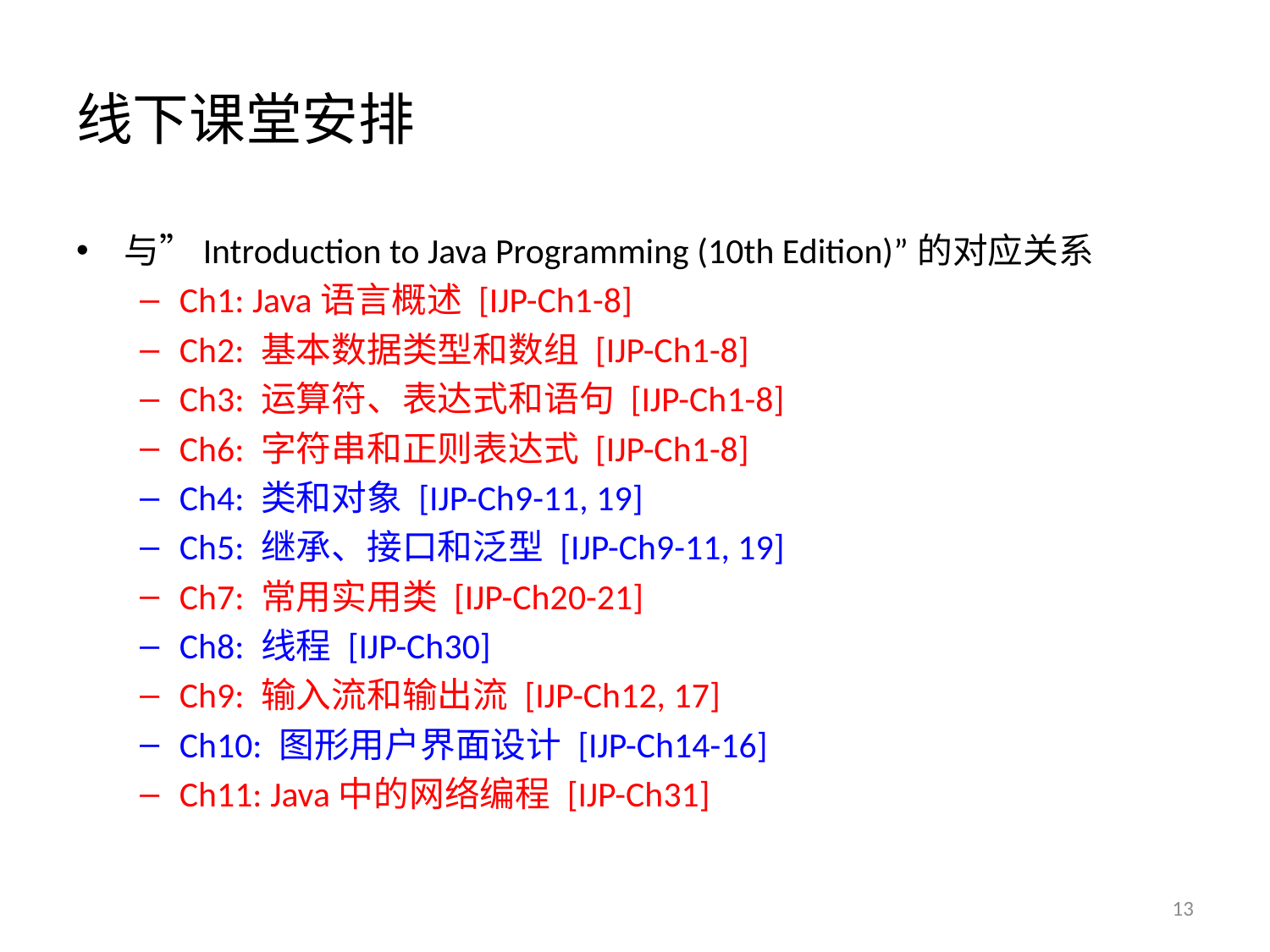

# 线下课堂安排
与”Introduction to Java Programming (10th Edition)”的对应关系
Ch1: Java语言概述 [IJP-Ch1-8]
Ch2: 基本数据类型和数组 [IJP-Ch1-8]
Ch3: 运算符、表达式和语句 [IJP-Ch1-8]
Ch6: 字符串和正则表达式 [IJP-Ch1-8]
Ch4: 类和对象 [IJP-Ch9-11, 19]
Ch5: 继承、接口和泛型 [IJP-Ch9-11, 19]
Ch7: 常用实用类 [IJP-Ch20-21]
Ch8: 线程 [IJP-Ch30]
Ch9: 输入流和输出流 [IJP-Ch12, 17]
Ch10: 图形用户界面设计 [IJP-Ch14-16]
Ch11: Java中的网络编程 [IJP-Ch31]
13